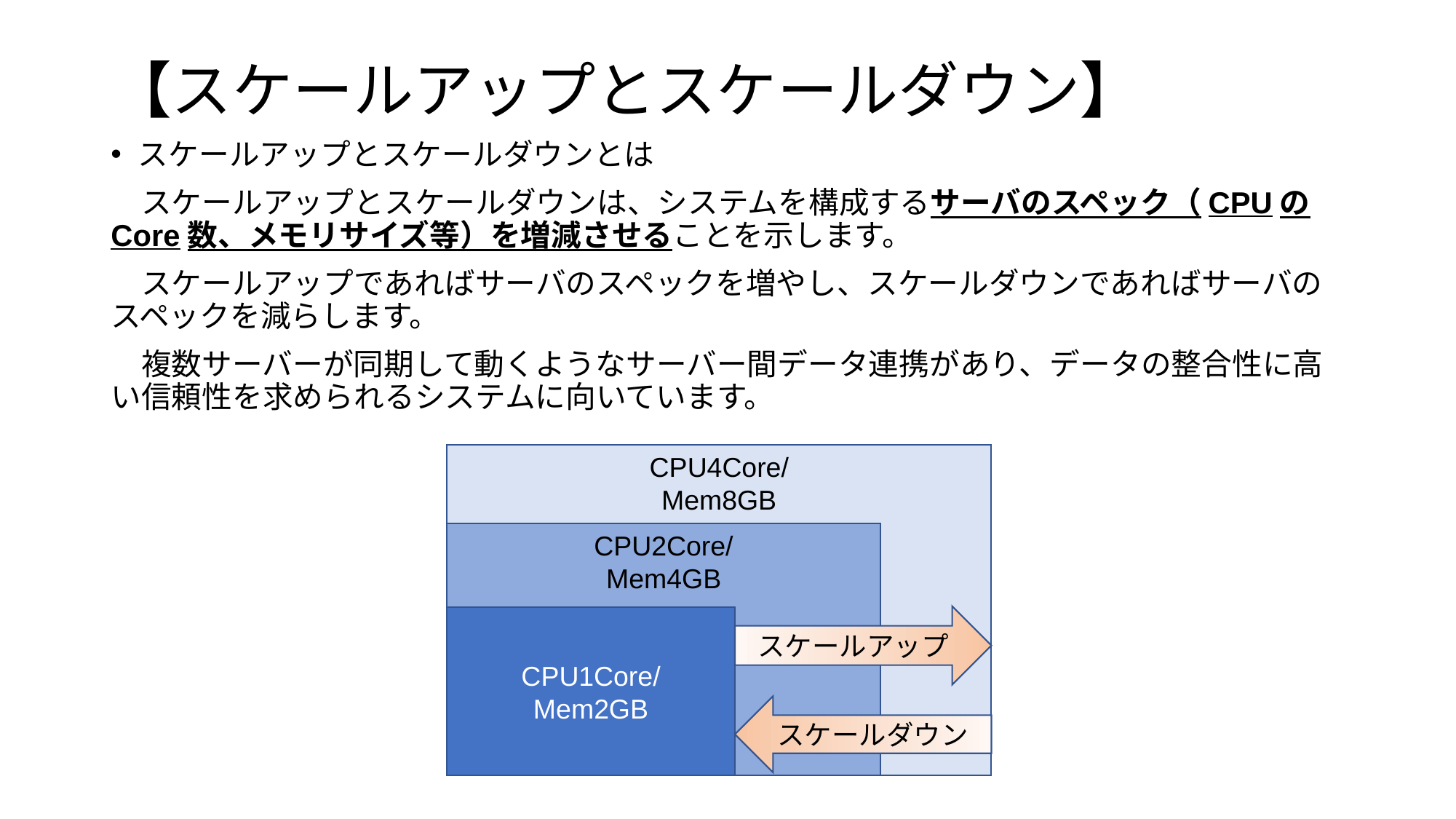

# 【スケールアップとスケールダウン】
スケールアップとスケールダウンとは
　スケールアップとスケールダウンは、システムを構成するサーバのスペック（CPUのCore数、メモリサイズ等）を増減させることを示します。
　スケールアップであればサーバのスペックを増やし、スケールダウンであればサーバのスペックを減らします。
　複数サーバーが同期して動くようなサーバー間データ連携があり、データの整合性に高い信頼性を求められるシステムに向いています。
CPU4Core/
Mem8GB
CPU2Core/
Mem4GB
CPU1Core/
Mem2GB
スケールアップ
スケールダウン